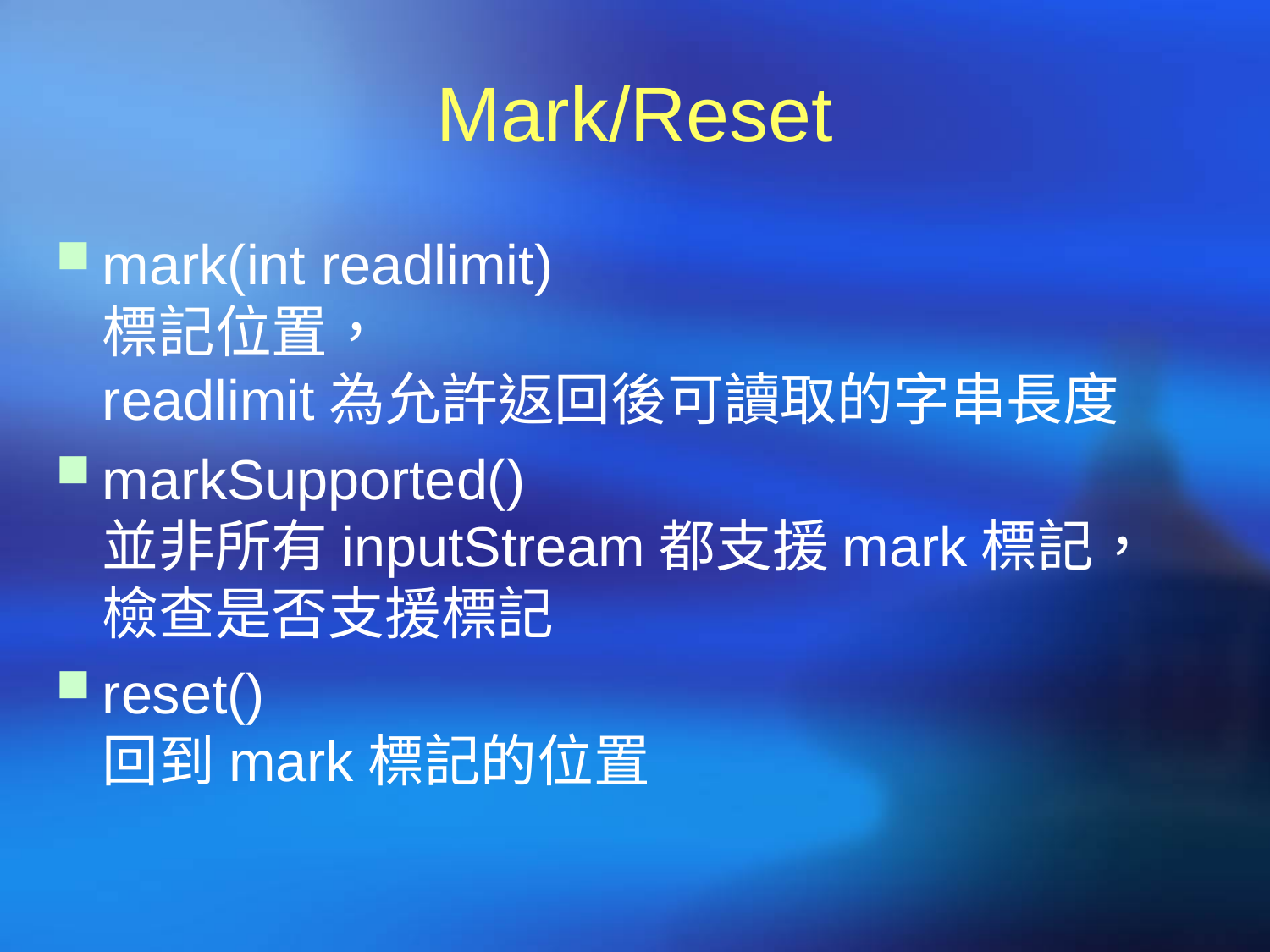

# Mark/Reset
mark(int readlimit)
標記位置，
readlimit為允許返回後可讀取的字串長度
markSupported()
並非所有inputStream都支援mark標記，
檢查是否支援標記
reset()
回到mark標記的位置